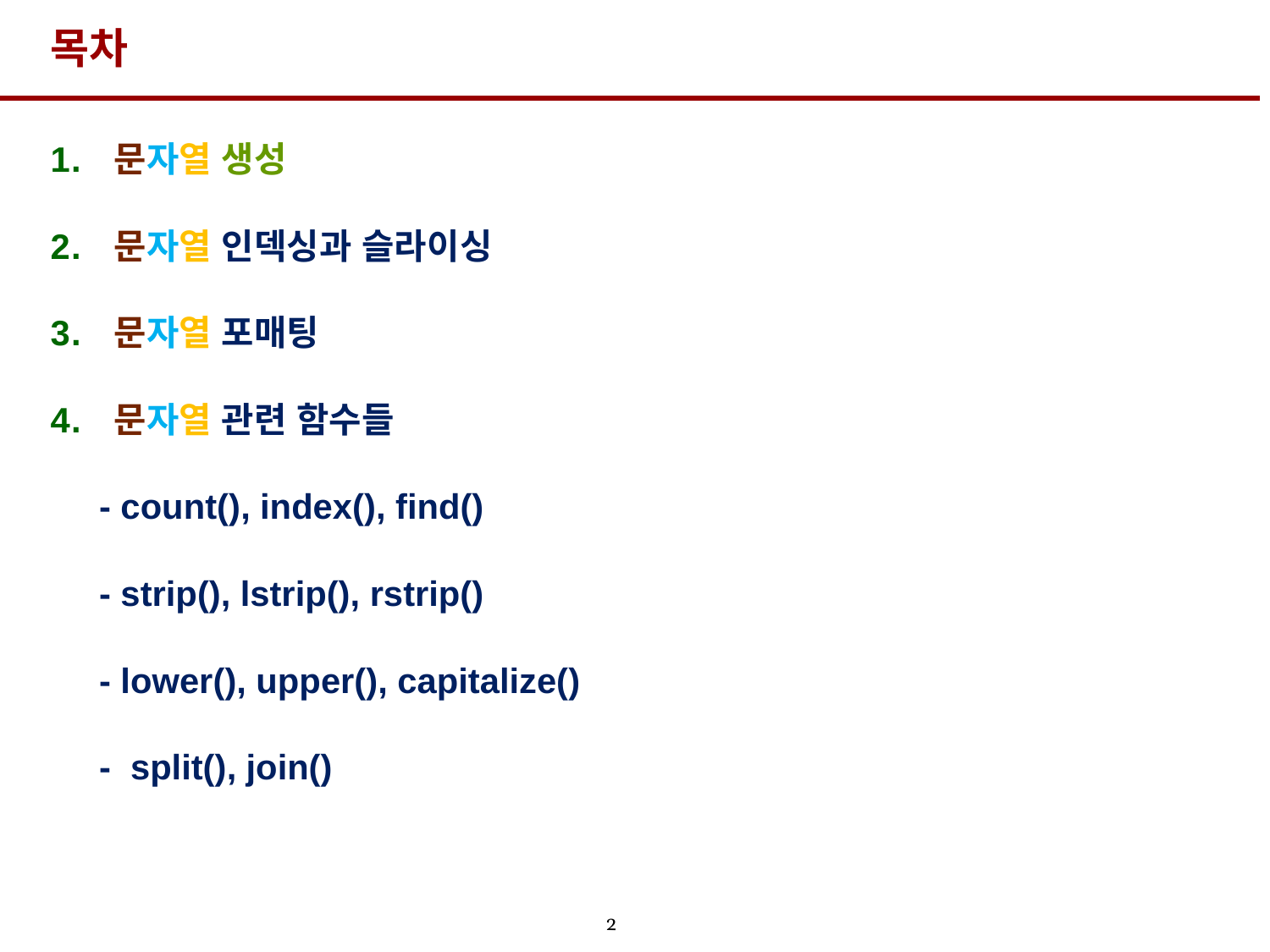

# 목차
문자열 생성
문자열 인덱싱과 슬라이싱
문자열 포매팅
문자열 관련 함수들
     - count(), index(), find()
     - strip(), lstrip(), rstrip()
     - lower(), upper(), capitalize()
     -  split(), join()

2